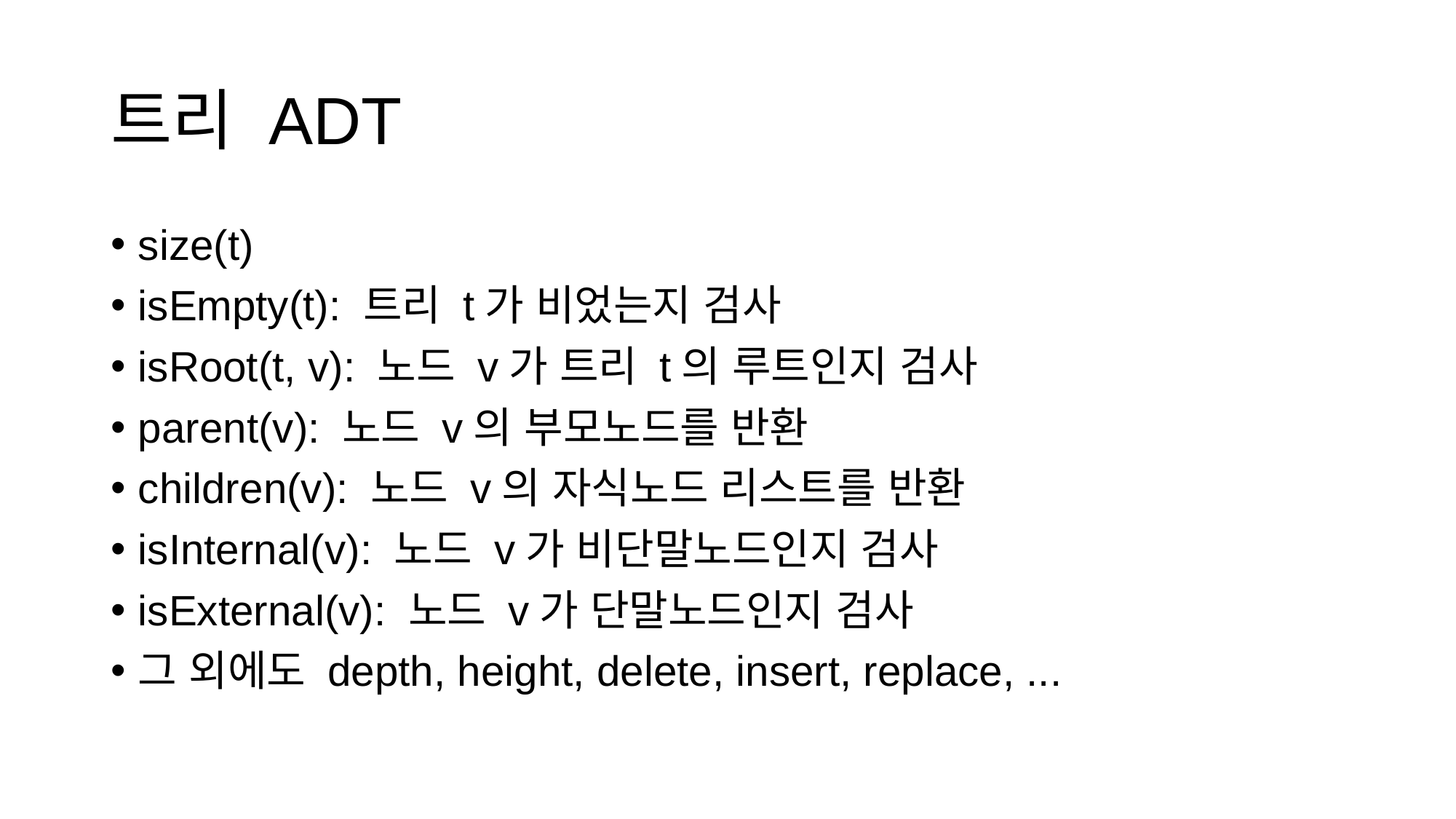

# 트리 ADT
size(t)
isEmpty(t): 트리 t가 비었는지 검사
isRoot(t, v): 노드 v가 트리 t의 루트인지 검사
parent(v): 노드 v의 부모노드를 반환
children(v): 노드 v의 자식노드 리스트를 반환
isInternal(v): 노드 v가 비단말노드인지 검사
isExternal(v): 노드 v가 단말노드인지 검사
그 외에도 depth, height, delete, insert, replace, ...